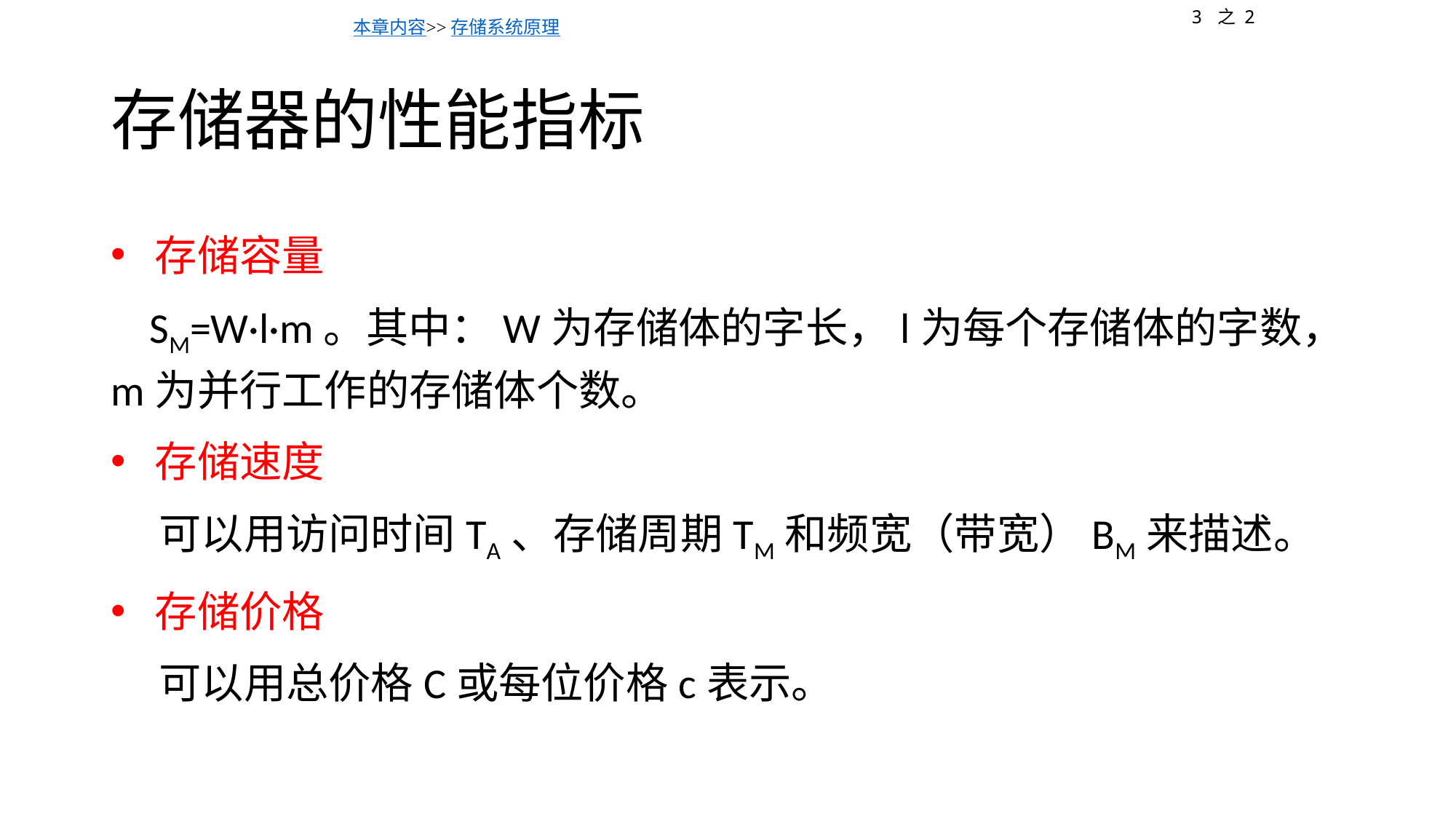

3 之 2
本章内容>>存储系统原理
# 存储器的性能指标
  存储容量
    SM=W·l·m。其中：W为存储体的字长，l为每个存储体的字数，m为并行工作的存储体个数。
  存储速度
    可以用访问时间TA、存储周期TM和频宽（带宽）BM来描述。
  存储价格
    可以用总价格C或每位价格c表示。